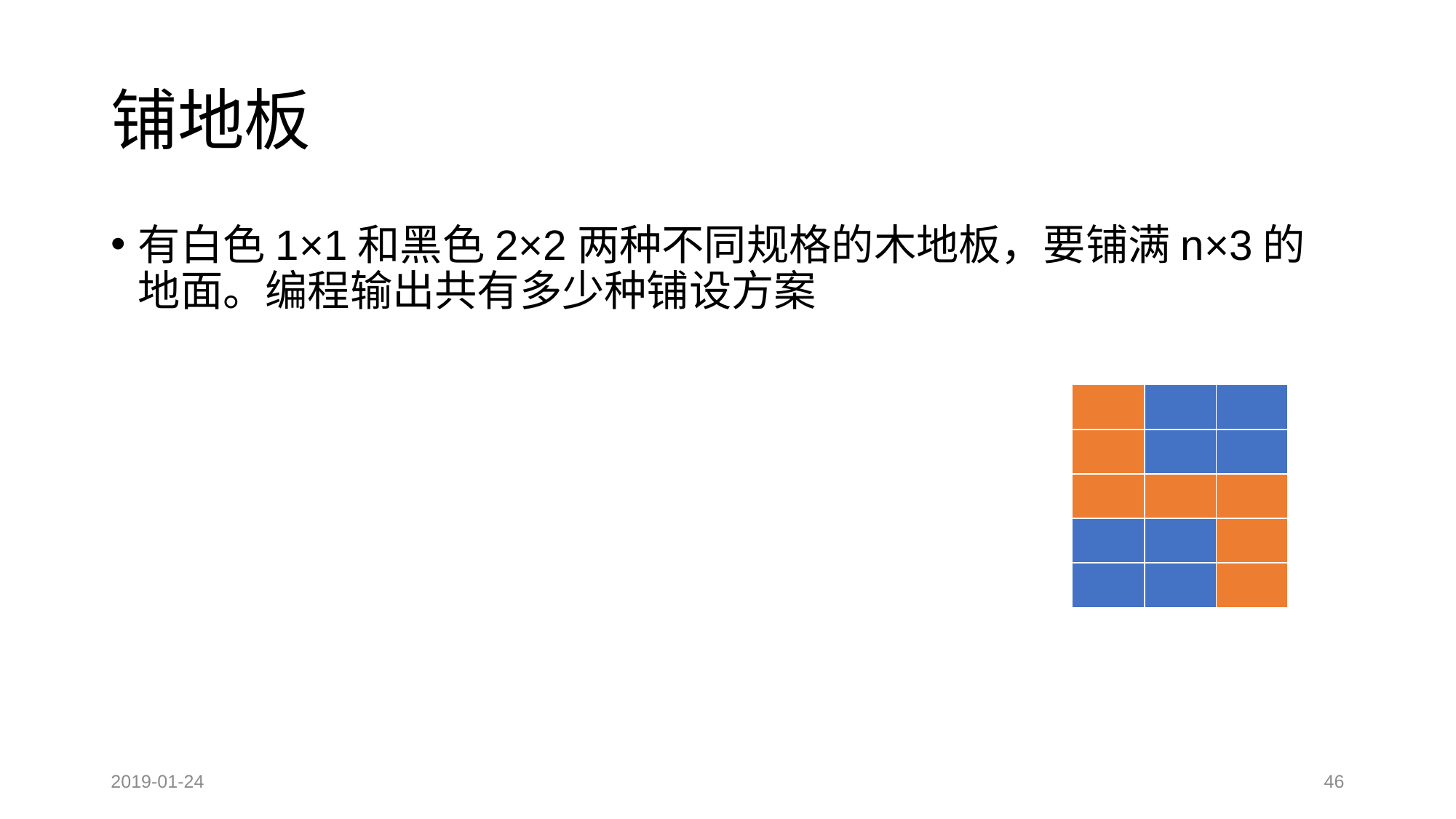

# 铺地板
有白色1×1和黑色2×2两种不同规格的木地板，要铺满n×3的地面。编程输出共有多少种铺设方案
|  |  |  |
| --- | --- | --- |
|  |  |  |
|  |  |  |
|  |  |  |
|  |  |  |
2019-01-24
46